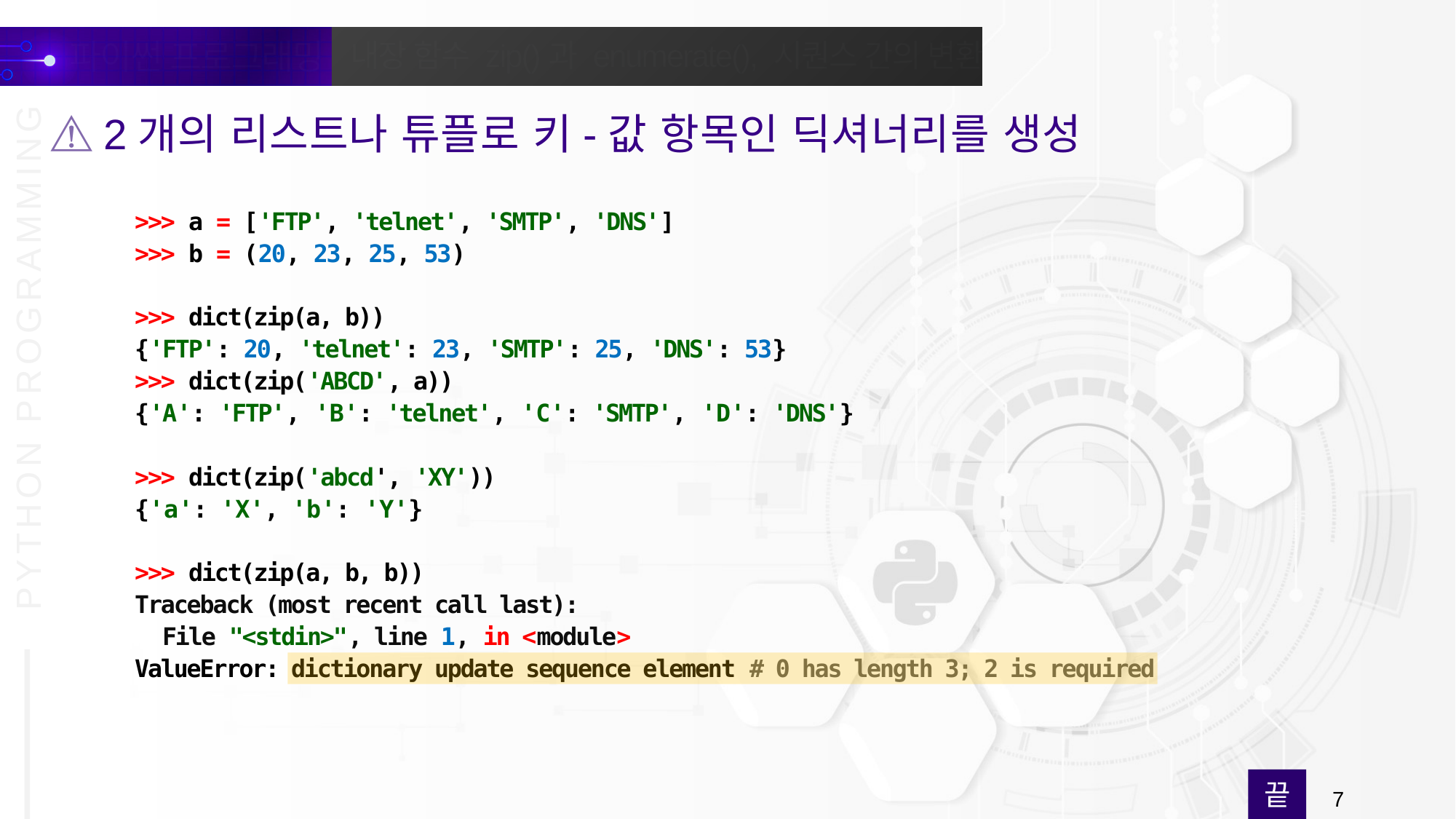

2개의 리스트나 튜플로 키-값 항목인 딕셔너리를 생성
>>> a = ['FTP', 'telnet', 'SMTP', 'DNS']
>>> b = (20, 23, 25, 53)

>>> dict(zip(a, b))
{'FTP': 20, 'telnet': 23, 'SMTP': 25, 'DNS': 53}
>>> dict(zip('ABCD', a))
{'A': 'FTP', 'B': 'telnet', 'C': 'SMTP', 'D': 'DNS'}

>>> dict(zip('abcd', 'XY'))
{'a': 'X', 'b': 'Y'}

>>> dict(zip(a, b, b))
Traceback (most recent call last):
  File "<stdin>", line 1, in <module>
ValueError: dictionary update sequence element # 0 has length 3; 2 is required

끝
7